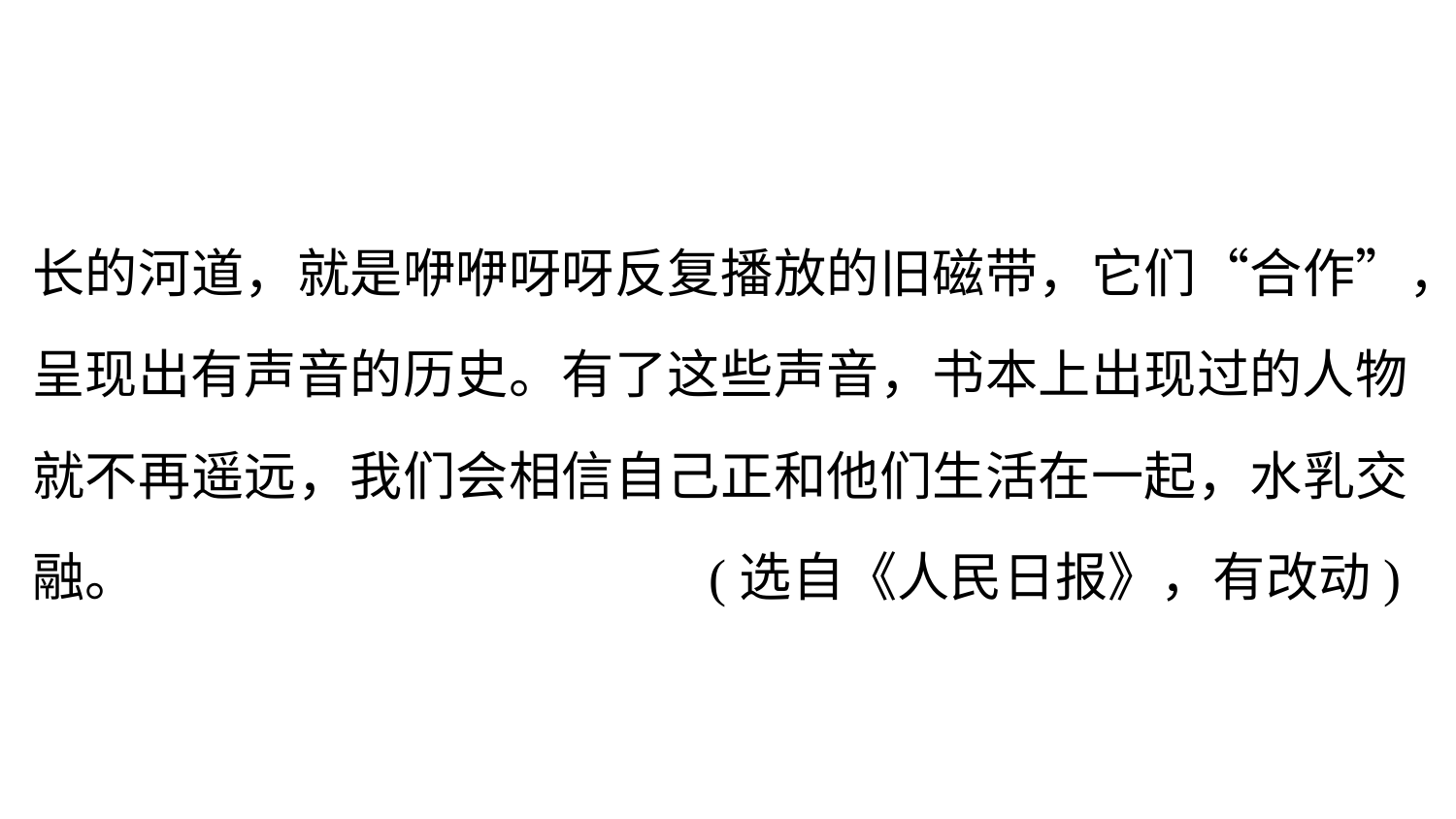

长的河道，就是咿咿呀呀反复播放的旧磁带，它们“合作”，呈现出有声音的历史。有了这些声音，书本上出现过的人物就不再遥远，我们会相信自己正和他们生活在一起，水乳交融。                                               (选自《人民日报》，有改动)